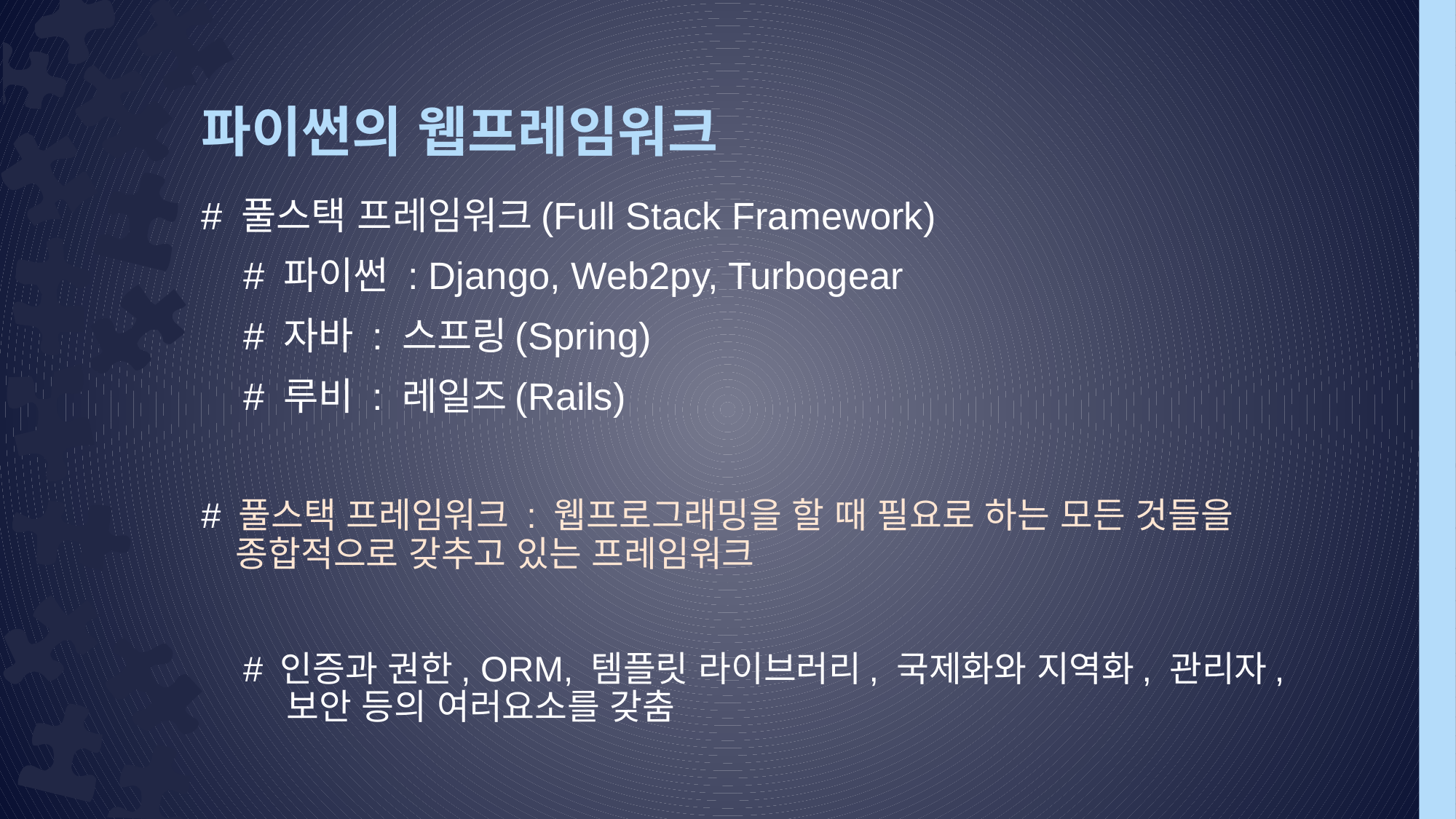

# 파이썬의 웹프레임워크
# 풀스택 프레임워크(Full Stack Framework)
    # 파이썬 : Django, Web2py, Turbogear
    # 자바 : 스프링(Spring)
    # 루비 : 레일즈(Rails)

# 풀스택 프레임워크 : 웹프로그래밍을 할 때 필요로 하는 모든 것들을 종합적으로 갖추고 있는 프레임워크

    # 인증과 권한, ORM, 템플릿 라이브러리, 국제화와 지역화, 관리자, 보안 등의 여러요소를 갖춤